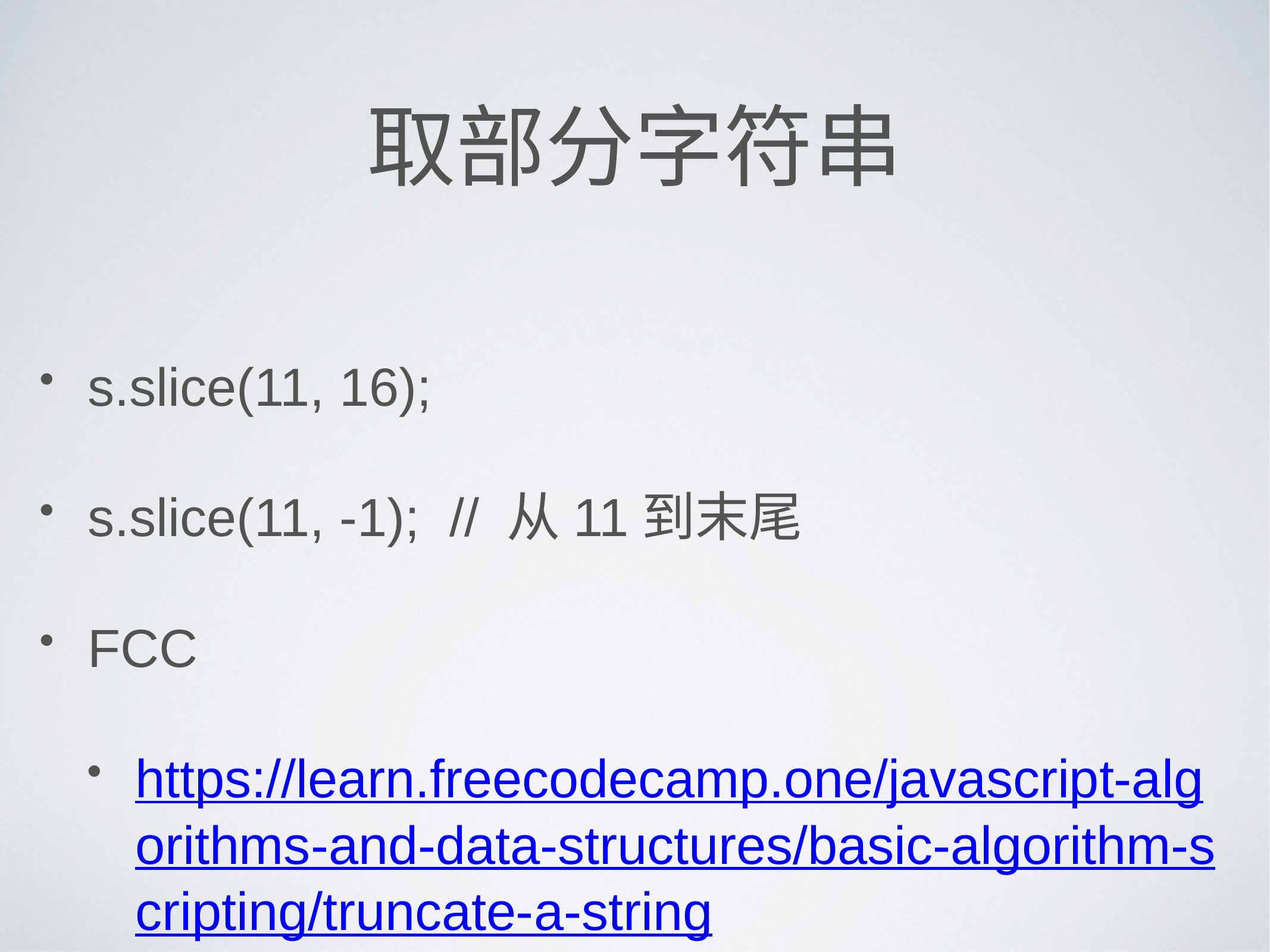

# 取部分字符串
s.slice(11, 16);
s.slice(11, -1);  // 从11到末尾
FCC
https://learn.freecodecamp.one/javascript-algorithms-and-data-structures/basic-algorithm-scripting/truncate-a-string